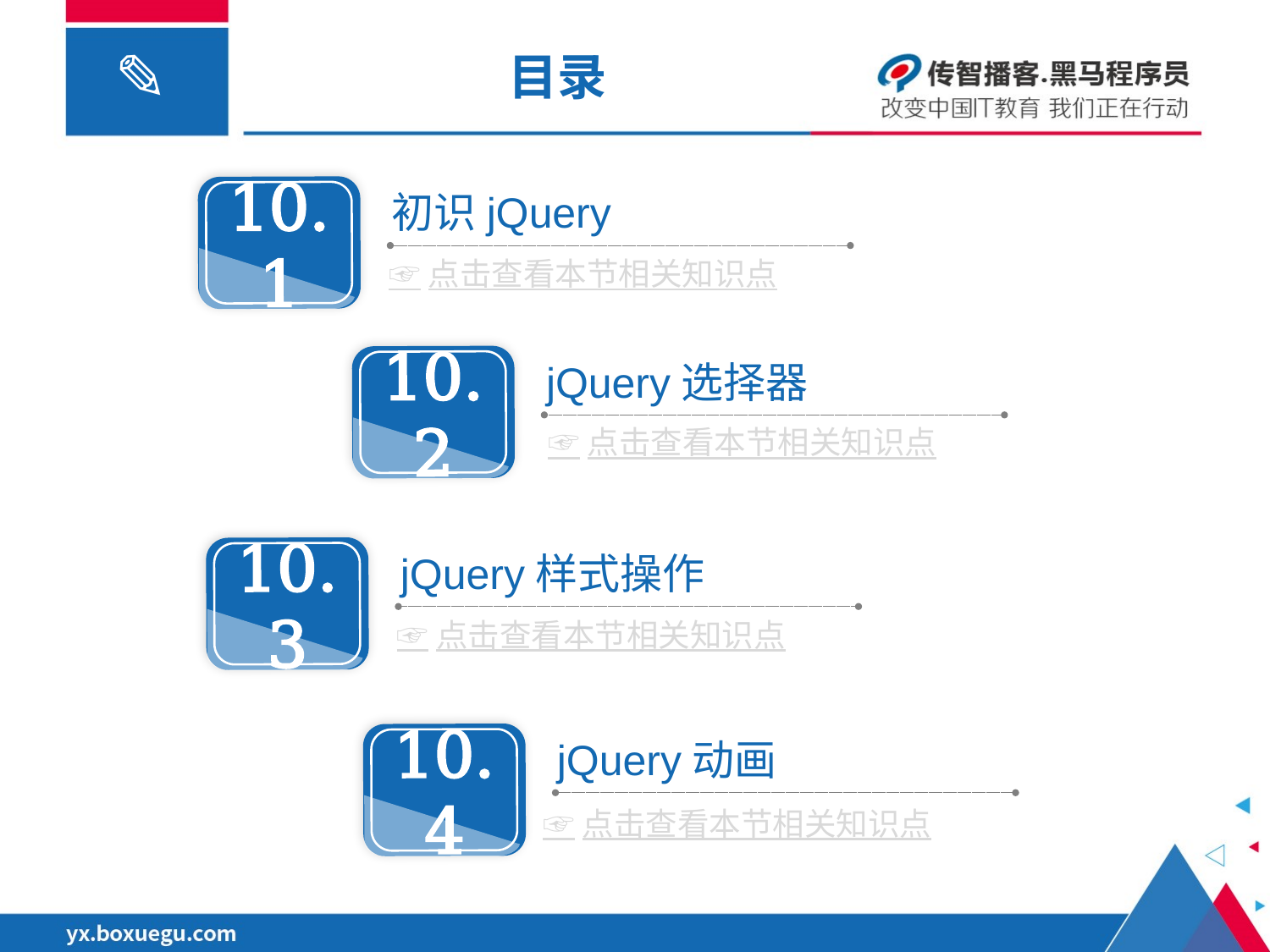

# 目录
10.1

初识jQuery
☞点击查看本节相关知识点
10.2

jQuery选择器
☞点击查看本节相关知识点
10.3

jQuery样式操作
☞点击查看本节相关知识点
10.4

jQuery动画
☞点击查看本节相关知识点